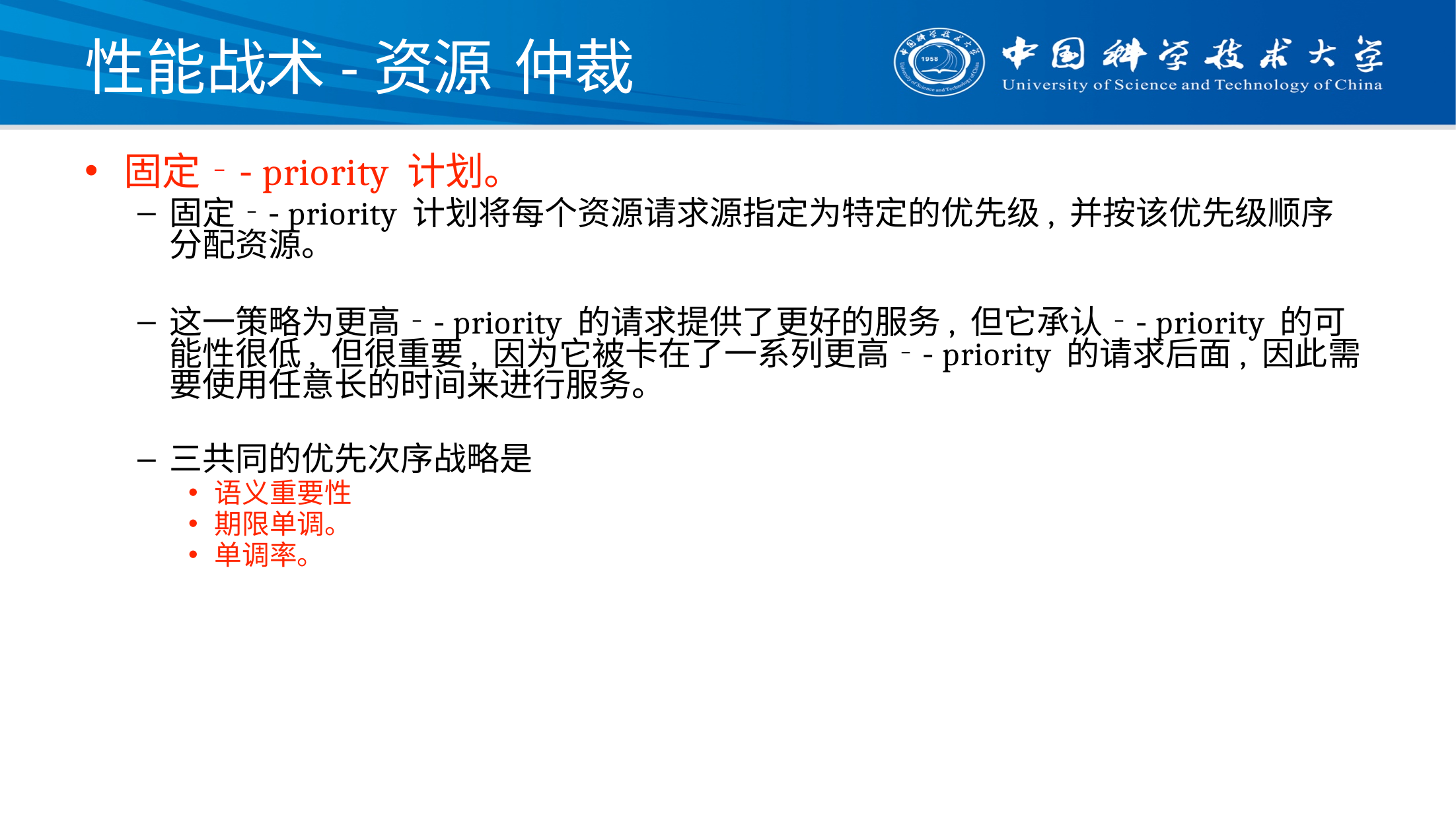

# 性能战术-资源 仲裁
固定‐‑priority 计划。
固定‐‑priority 计划将每个资源请求源指定为特定的优先级, 并按该优先级顺序分配资源。

这一策略为更高‐‑priority 的请求提供了更好的服务, 但它承认‐‑priority 的可能性很低, 但很重要, 因为它被卡在了一系列更高‐‑priority 的请求后面, 因此需要使用任意长的时间来进行服务。

三共同的优先次序战略是
语义重要性
期限单调。
单调率。